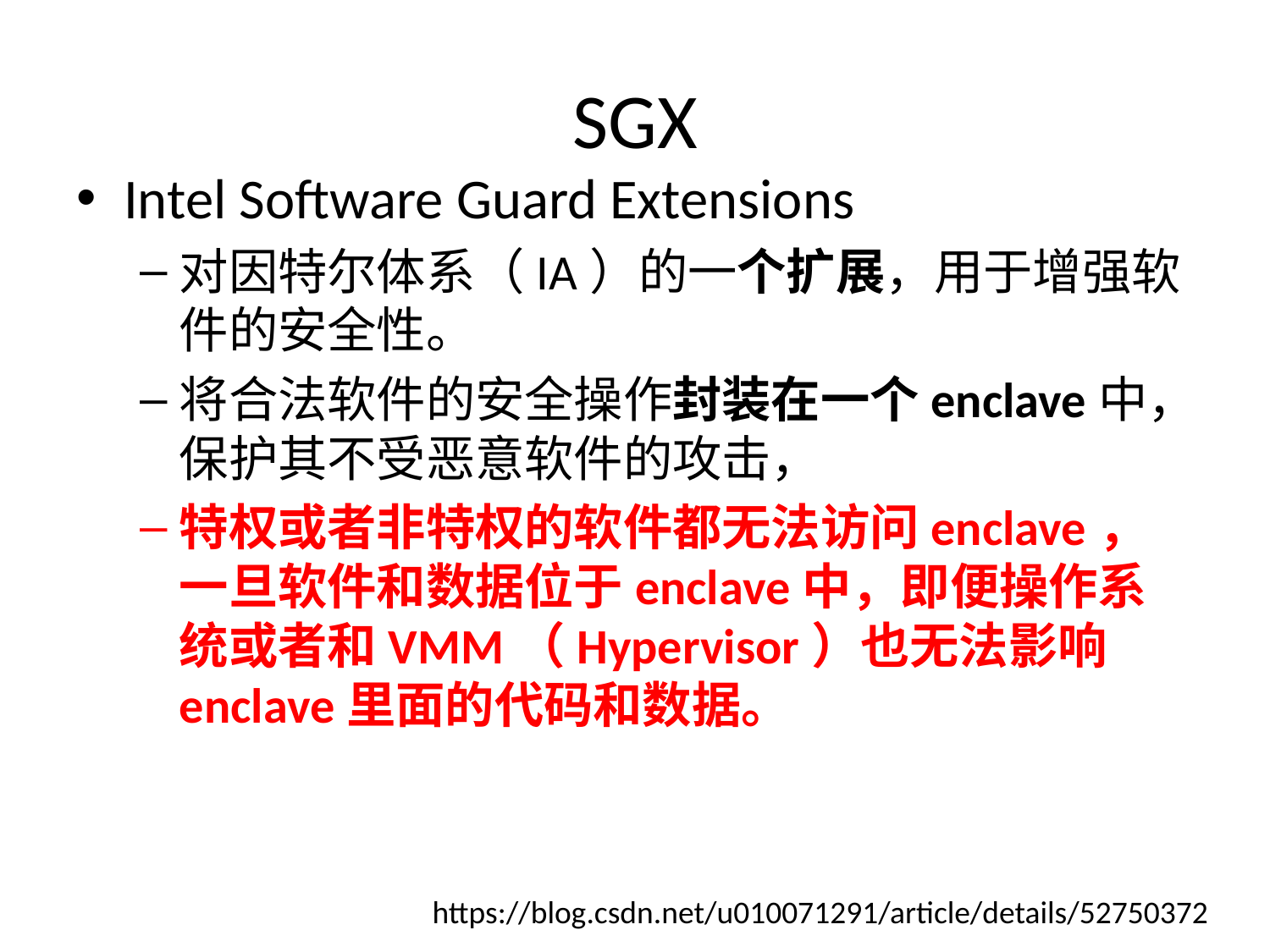

# SGX
Intel Software Guard Extensions
对因特尔体系（IA）的一个扩展，用于增强软件的安全性。
将合法软件的安全操作封装在一个enclave中，保护其不受恶意软件的攻击，
特权或者非特权的软件都无法访问enclave，一旦软件和数据位于enclave中，即便操作系统或者和VMM（Hypervisor）也无法影响enclave里面的代码和数据。
https://blog.csdn.net/u010071291/article/details/52750372